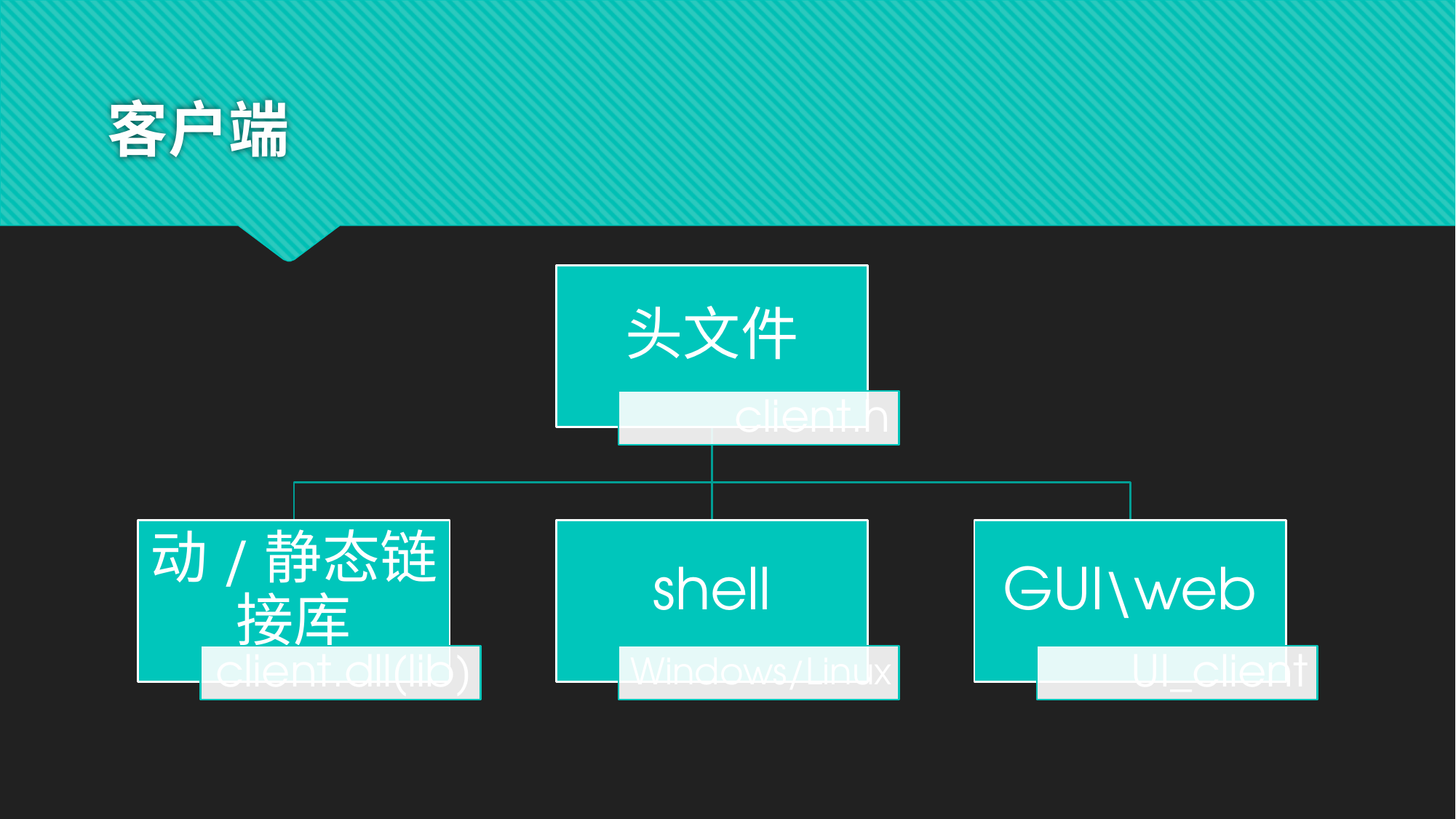

# 客户端
头文件
client.h
动/静态链接库
client.dll(lib)
shell
Windows/Linux
GUI\web
UI_client